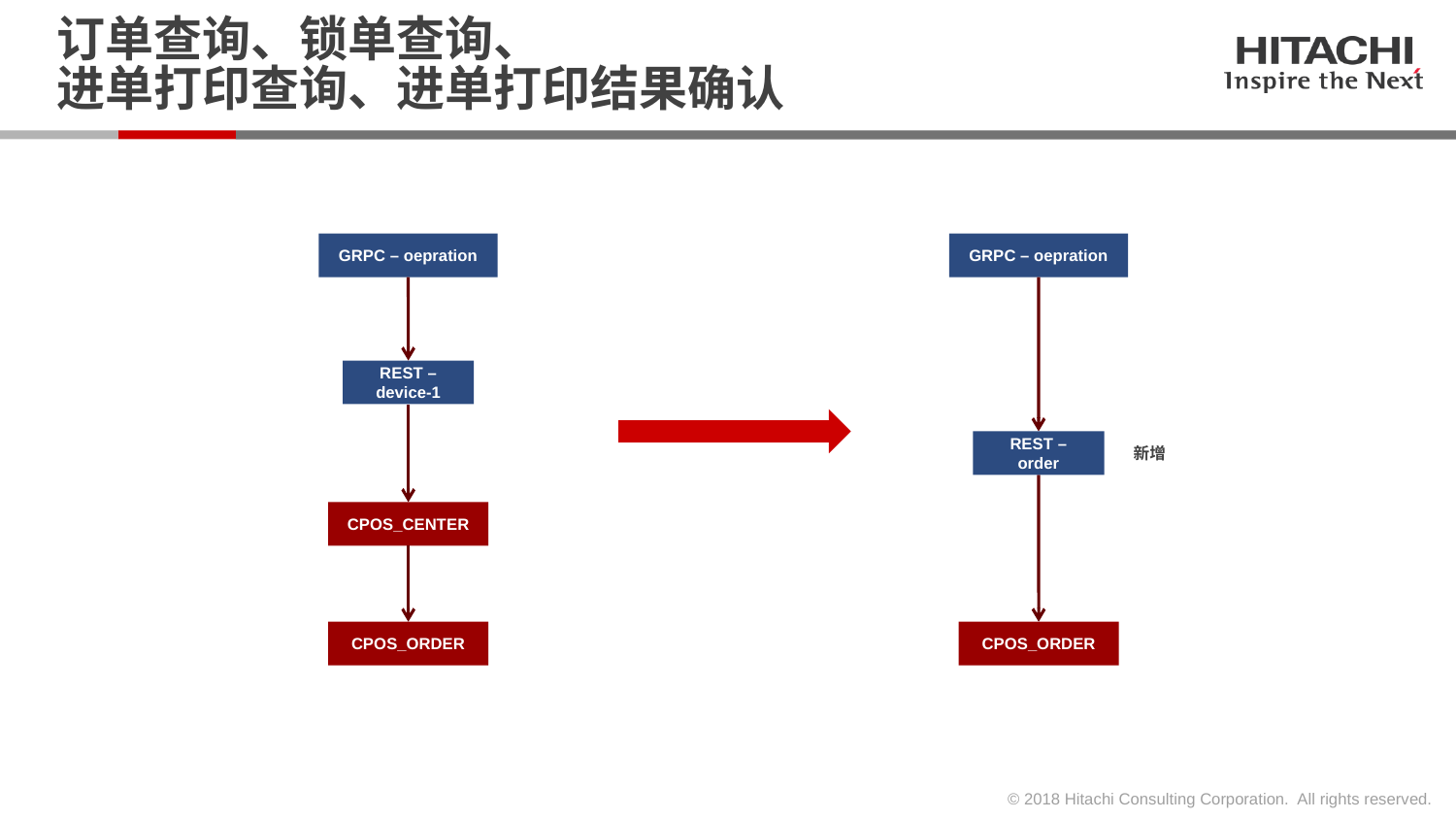

# 订单查询、锁单查询、 进单打印查询、进单打印结果确认
GRPC – oepration
GRPC – oepration
REST – device-1

REST – order
新增
CPOS_CENTER
CPOS_ORDER
CPOS_ORDER